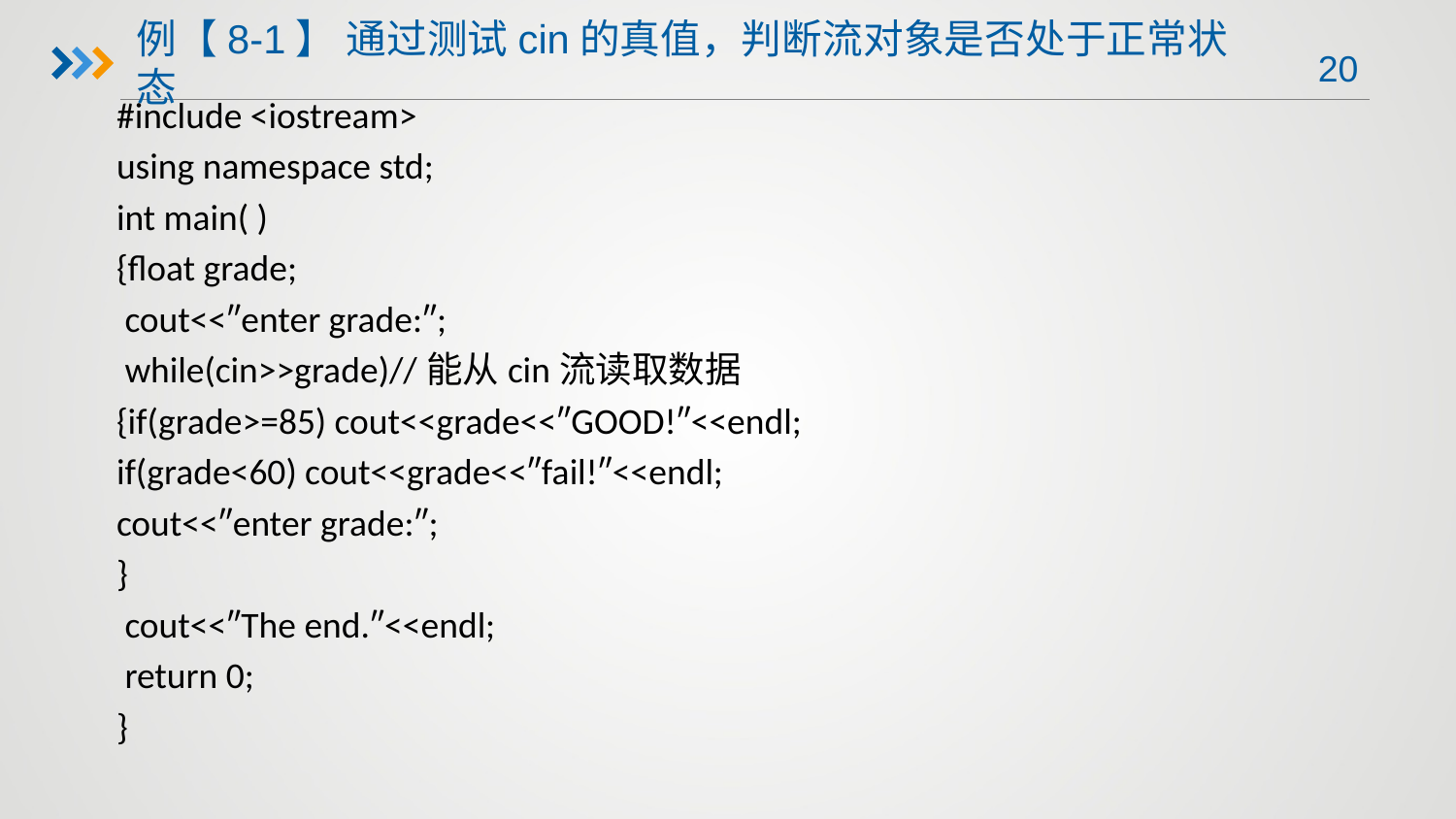

例【8-1】 通过测试cin的真值，判断流对象是否处于正常状态
#include <iostream>
using namespace std;
int main( )
{float grade;
 cout<<″enter grade:″;
 while(cin>>grade)//能从cin流读取数据
{if(grade>=85) cout<<grade<<″GOOD!″<<endl;
if(grade<60) cout<<grade<<″fail!″<<endl;
cout<<″enter grade:″;
}
 cout<<″The end.″<<endl;
 return 0;
}